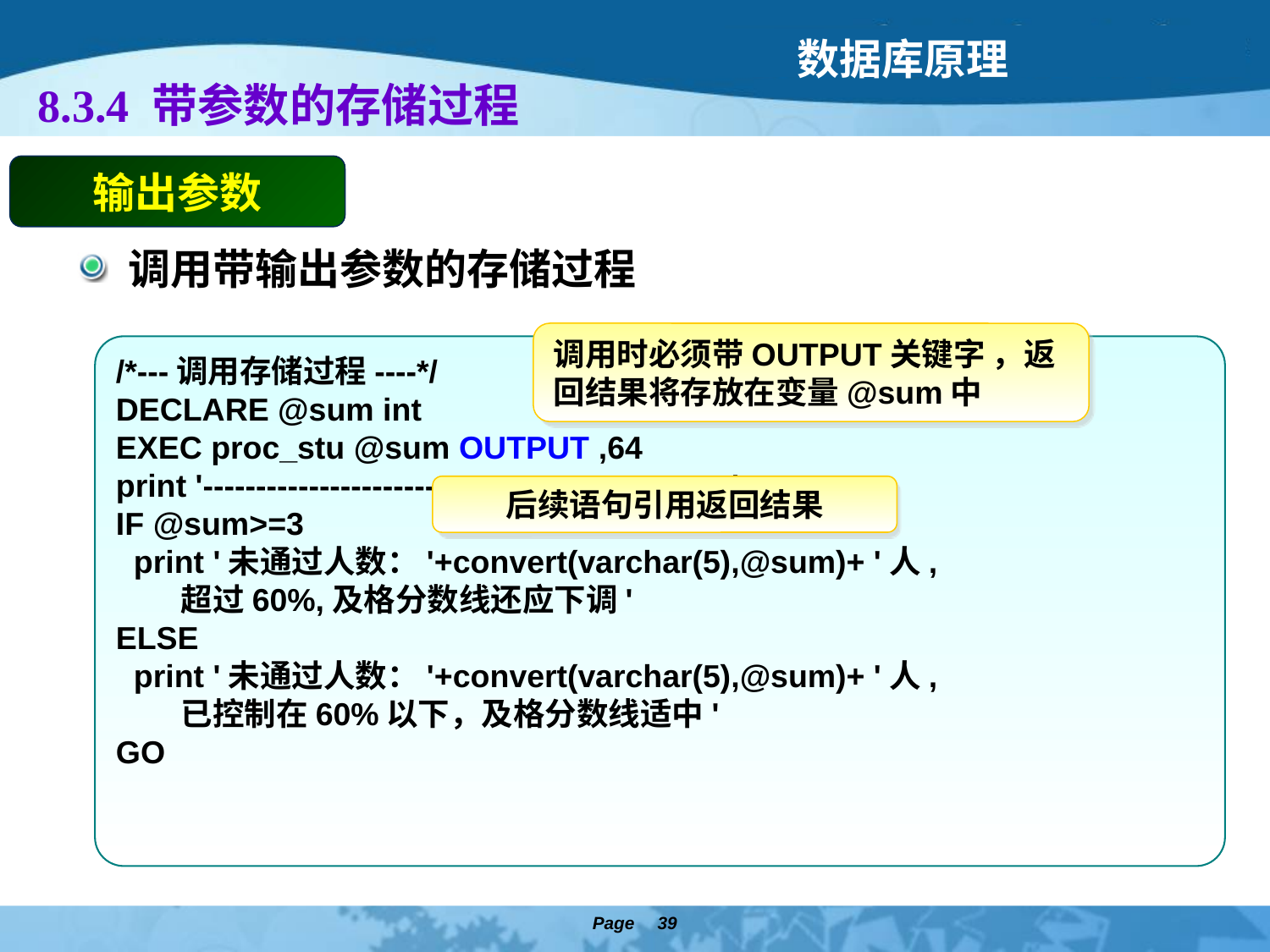

# 8.3.4 带参数的存储过程

输出参数
调用带输出参数的存储过程
调用时必须带OUTPUT关键字 ，返回结果将存放在变量@sum中
/*---调用存储过程----*/
DECLARE @sum int
EXEC proc_stu @sum OUTPUT ,64
print '--------------------------------------------------'
IF @sum>=3
  print '未通过人数：'+convert(varchar(5),@sum)+ '人,
        超过60%,及格分数线还应下调'
ELSE
  print '未通过人数：'+convert(varchar(5),@sum)+ '人,
        已控制在60%以下，及格分数线适中'
GO
后续语句引用返回结果